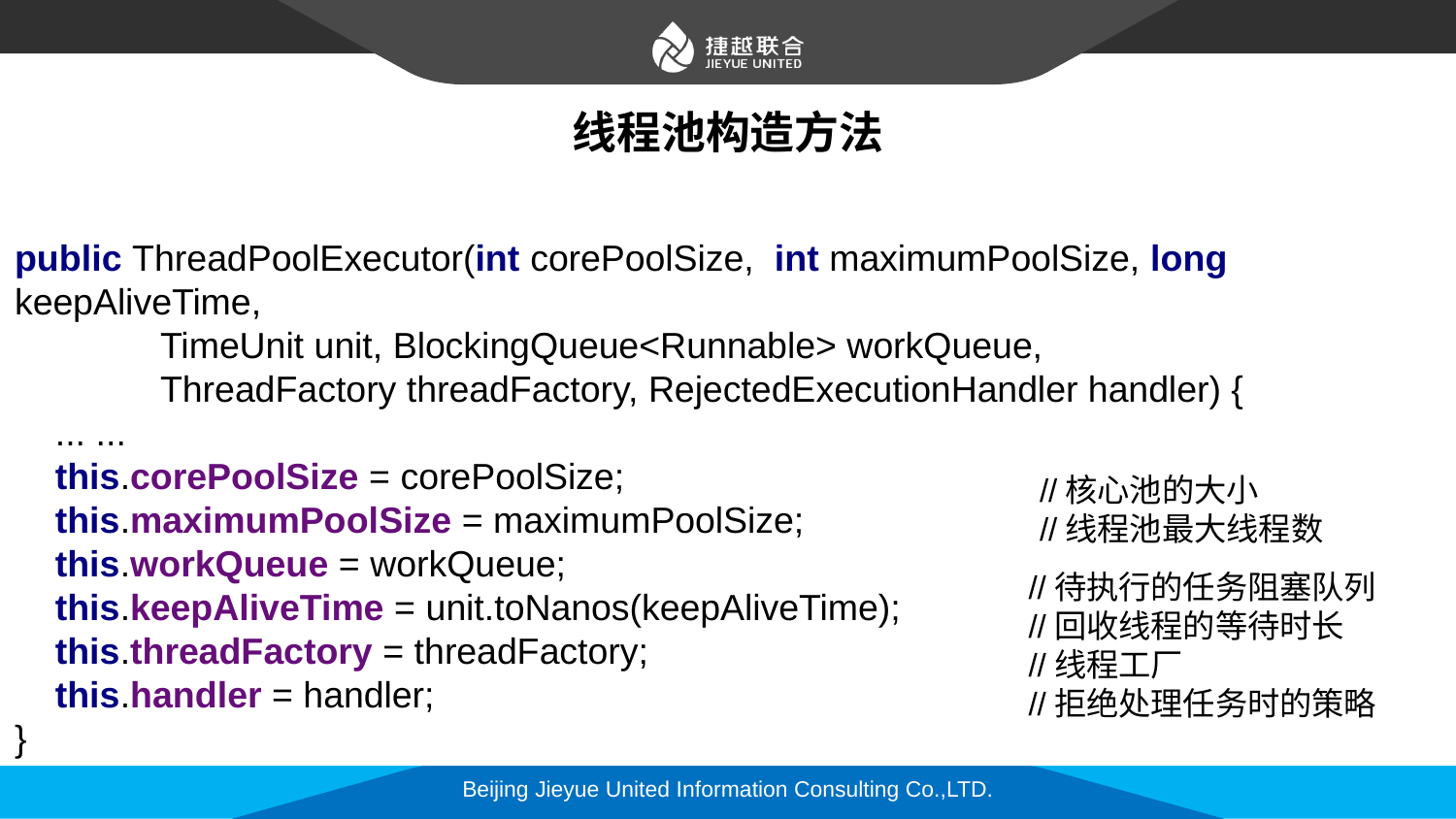

# 线程池构造方法
public ThreadPoolExecutor(int corePoolSize,  int maximumPoolSize, long keepAliveTime,
	TimeUnit unit, BlockingQueue<Runnable> workQueue,
	ThreadFactory threadFactory, RejectedExecutionHandler handler) {
    ... ...
    this.corePoolSize = corePoolSize;
    this.maximumPoolSize = maximumPoolSize;
    this.workQueue = workQueue;
    this.keepAliveTime = unit.toNanos(keepAliveTime);
    this.threadFactory = threadFactory;
    this.handler = handler;
}
//核心池的大小
//线程池最大线程数
//待执行的任务阻塞队列
//回收线程的等待时长
//线程工厂
//拒绝处理任务时的策略